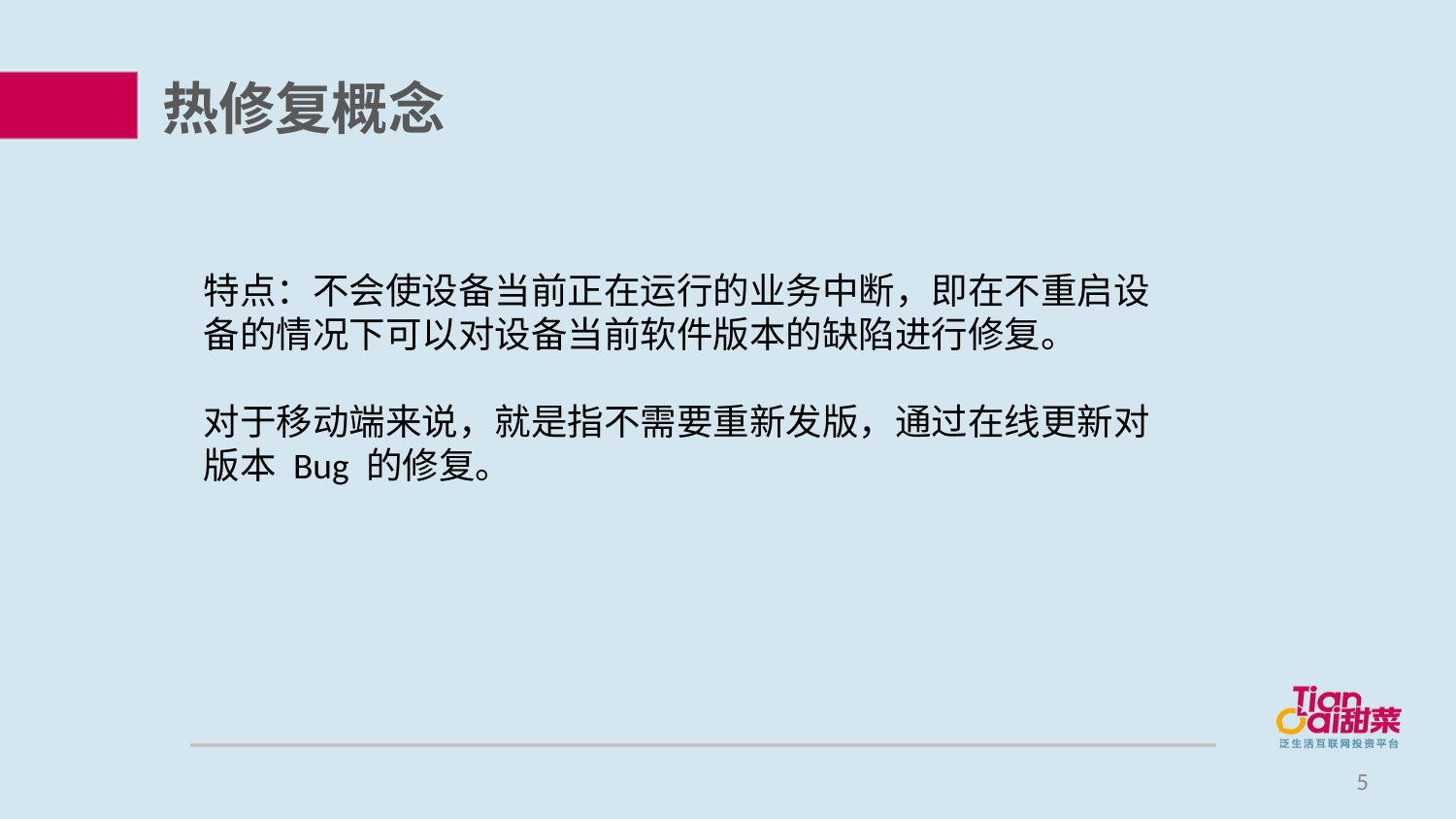

# 热修复概念
特点：不会使设备当前正在运行的业务中断，即在不重启设备的情况下可以对设备当前软件版本的缺陷进行修复。

对于移动端来说，就是指不需要重新发版，通过在线更新对版本 Bug 的修复。
5